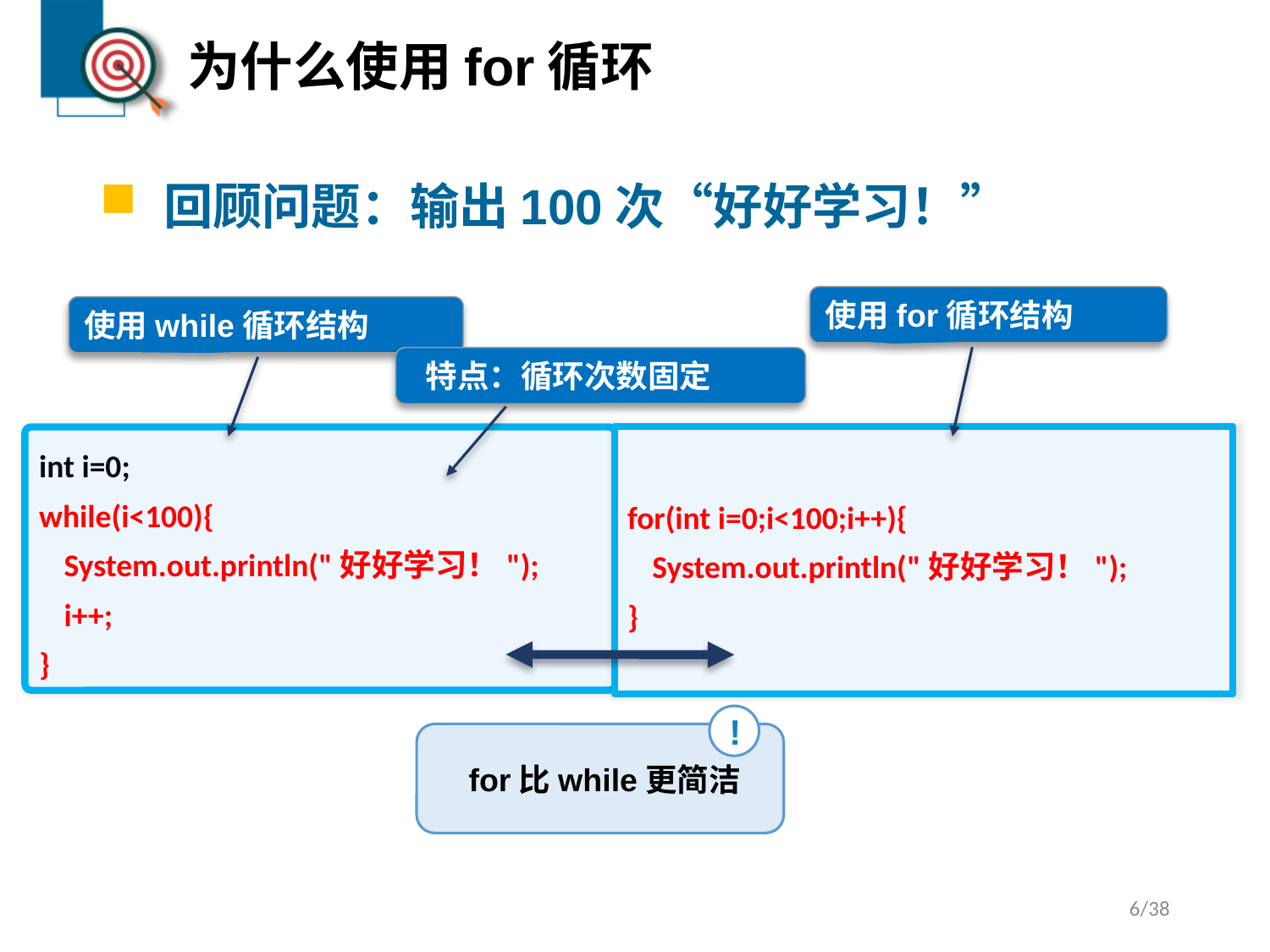

# 为什么使用for循环
回顾问题：输出100次“好好学习！”

使用for循环结构
使用while循环结构

 特点：循环次数固定
int i=0;
while(i<100){
System.out.println("好好学习！");
i++;
}
for(int i=0;i<100;i++){
System.out.println("好好学习！");
}

!
 for比while更简洁
6/38